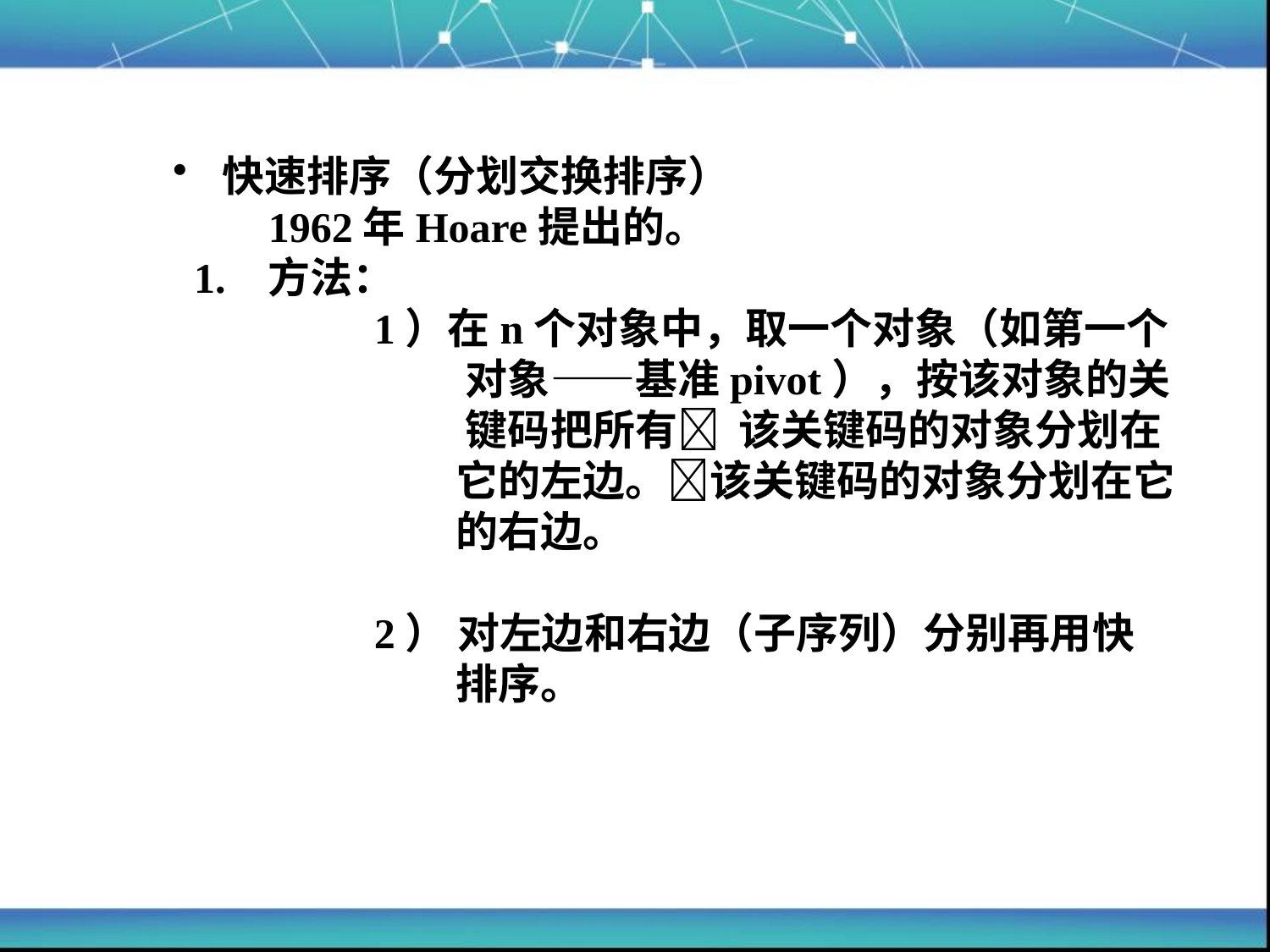

快速排序（分划交换排序）
         1962年Hoare提出的。
  1.   方法：
	       1）在n个对象中，取一个对象（如第一个
		   对象——基准pivot），按该对象的关
		   键码把所有≤  该关键码的对象分划在
		  它的左边。>该关键码的对象分划在它
		  的右边。

	       2） 对左边和右边（子序列）分别再用快
		  排序。